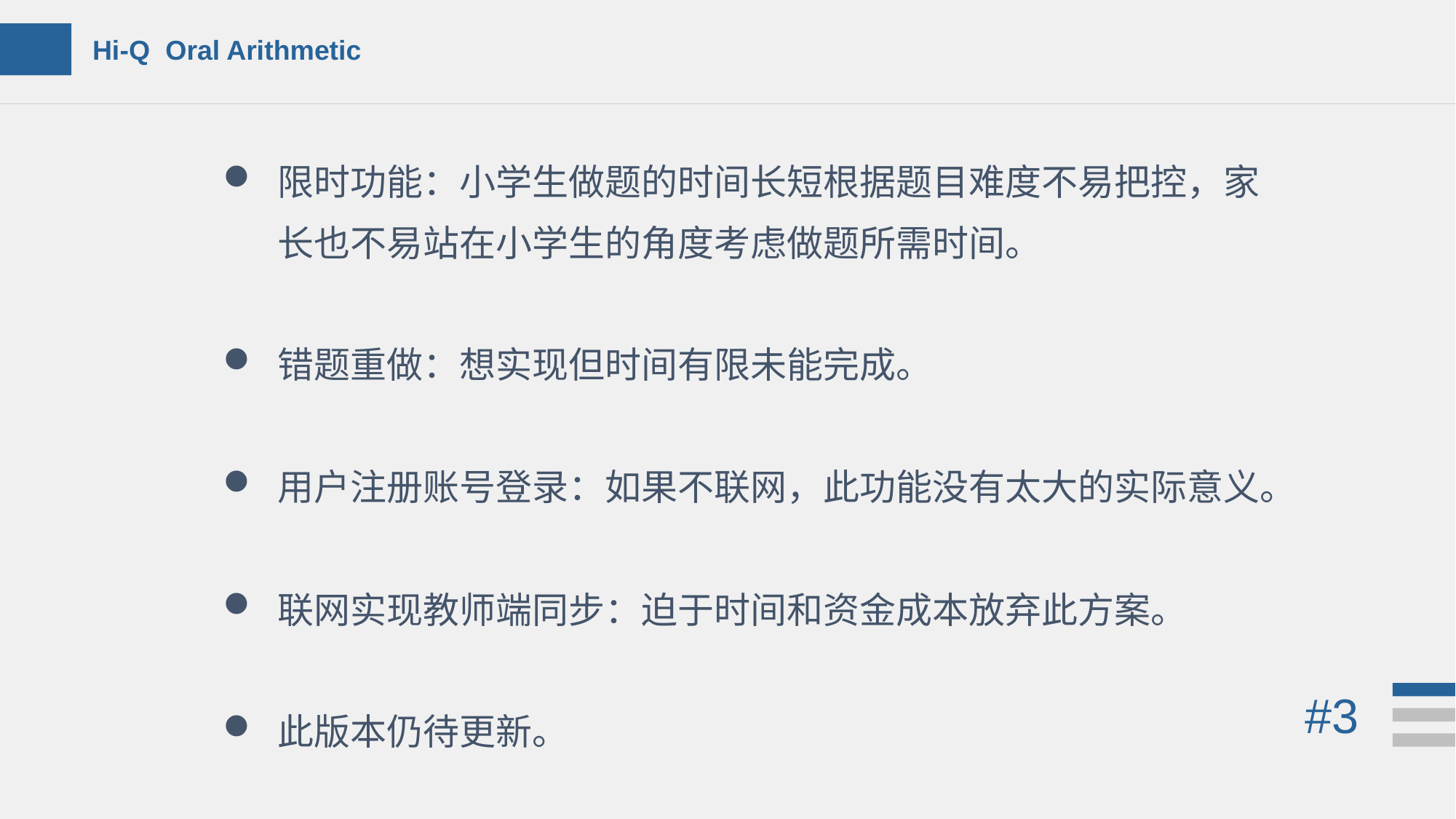

Hi-Q  Oral Arithmetic
限时功能：小学生做题的时间长短根据题目难度不易把控，家长也不易站在小学生的角度考虑做题所需时间。

错题重做：想实现但时间有限未能完成。

用户注册账号登录：如果不联网，此功能没有太大的实际意义。

联网实现教师端同步：迫于时间和资金成本放弃此方案。

此版本仍待更新。

e7d195523061f1c0e9b3ffe7e44df0ff734887e5df9cafe85410467C7D4BF498388736C4A47BDD8DF8E410732F89EB20E3DD26C0AE63ED6FC8FD81476FCC37DE72C787945F58CBA99AD5DEF472EB0F4004B9DEB06EDEFF04C99E9B0601BDDD150462851A4B8F558ECE1B3F11D824673E780A119FDBD9F4C96BDBFFAE9A65BC2AFA6324550DCF196885465813010A896B

#3